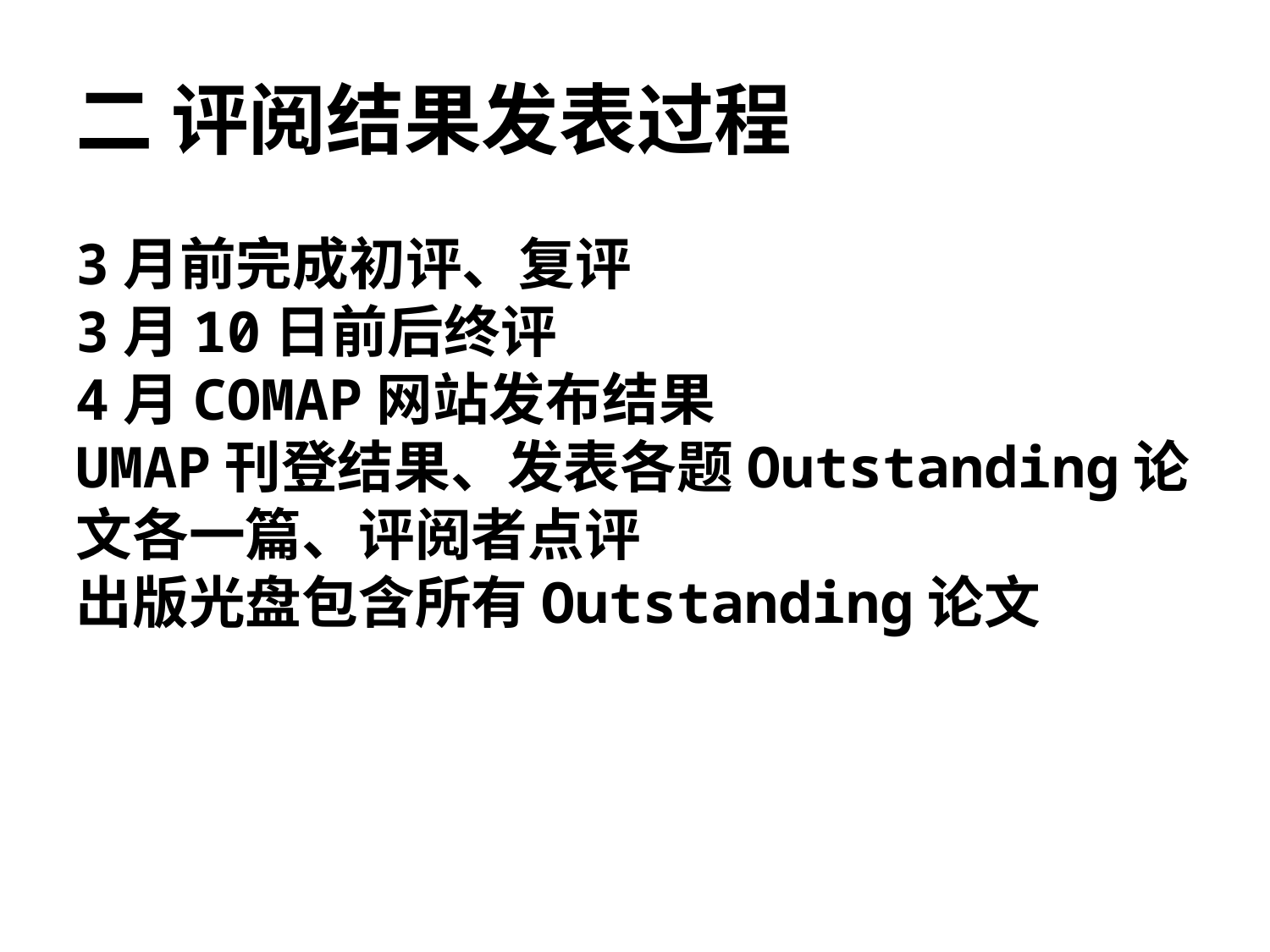

# 二 评阅结果发表过程
3月前完成初评、复评
3月10日前后终评
4月COMAP网站发布结果
UMAP刊登结果、发表各题Outstanding论文各一篇、评阅者点评
出版光盘包含所有Outstanding论文